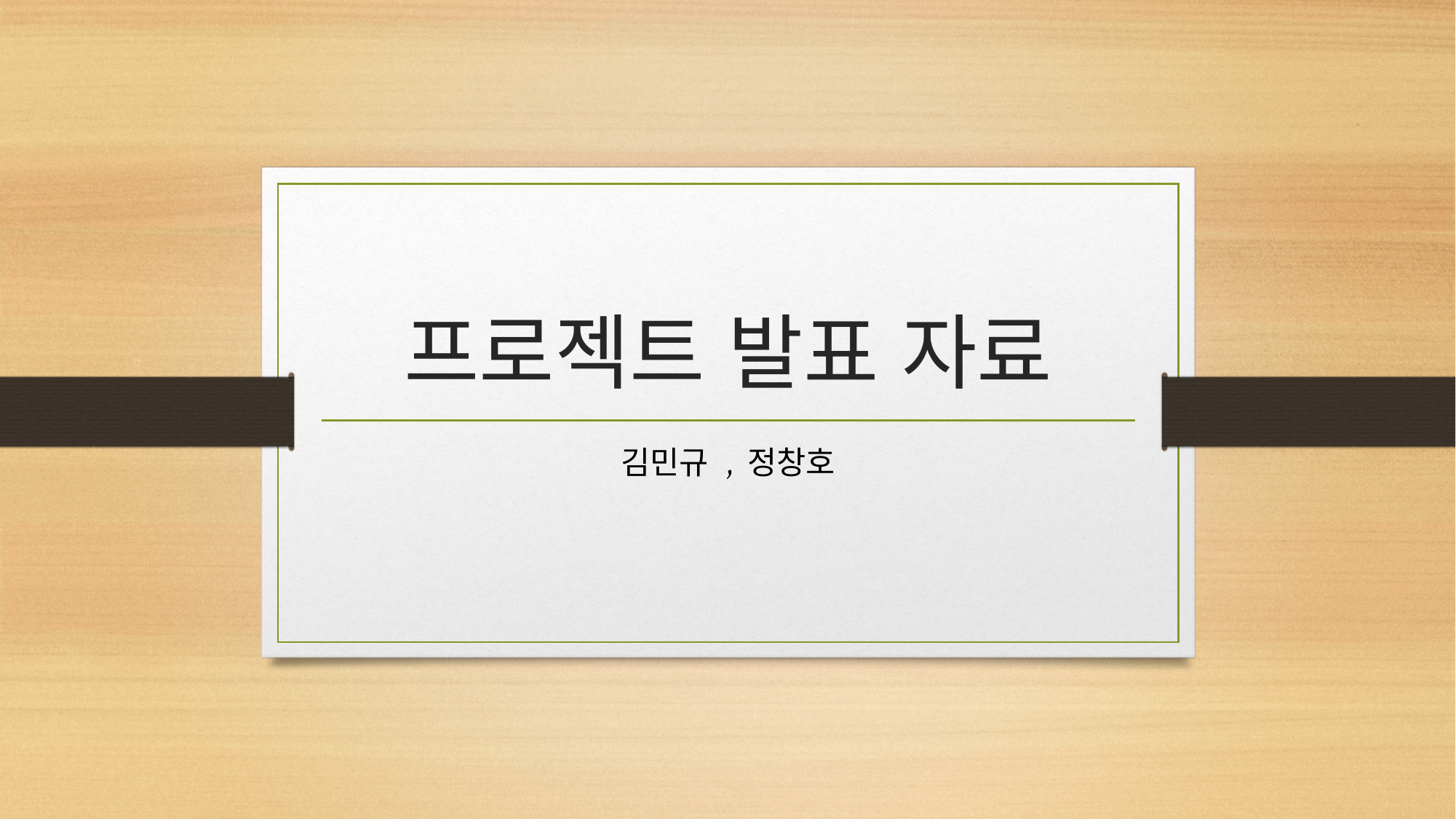

# 프로젝트 발표 자료
김민규 , 정창호